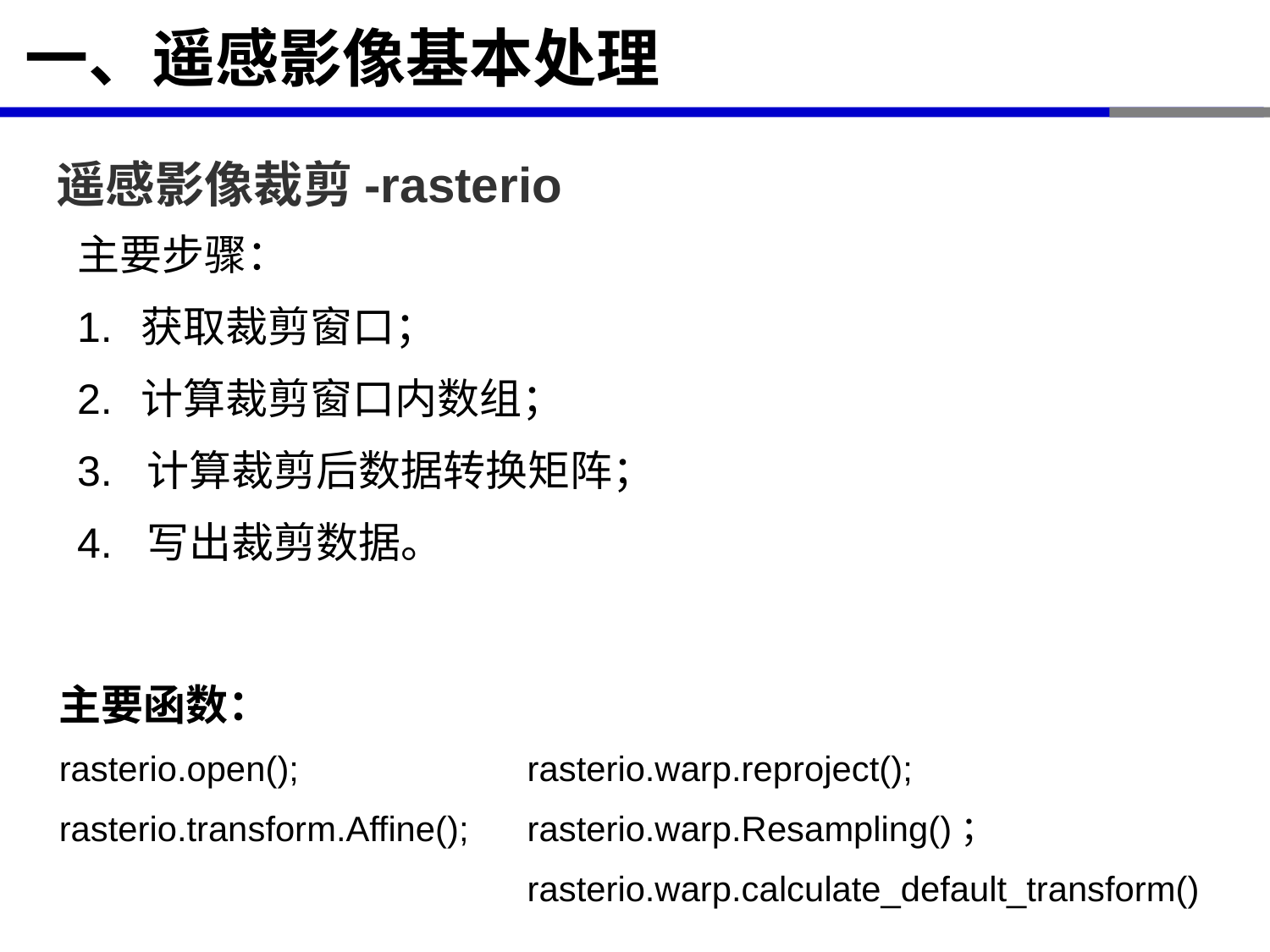

# 一、遥感影像基本处理
遥感影像裁剪-rasterio
主要步骤：
获取裁剪窗口；
计算裁剪窗口内数组；
3.  计算裁剪后数据转换矩阵；
4.  写出裁剪数据。
主要函数：
rasterio.open();
rasterio.transform.Affine();

rasterio.warp.reproject();
rasterio.warp.Resampling()；
rasterio.warp.calculate_default_transform()